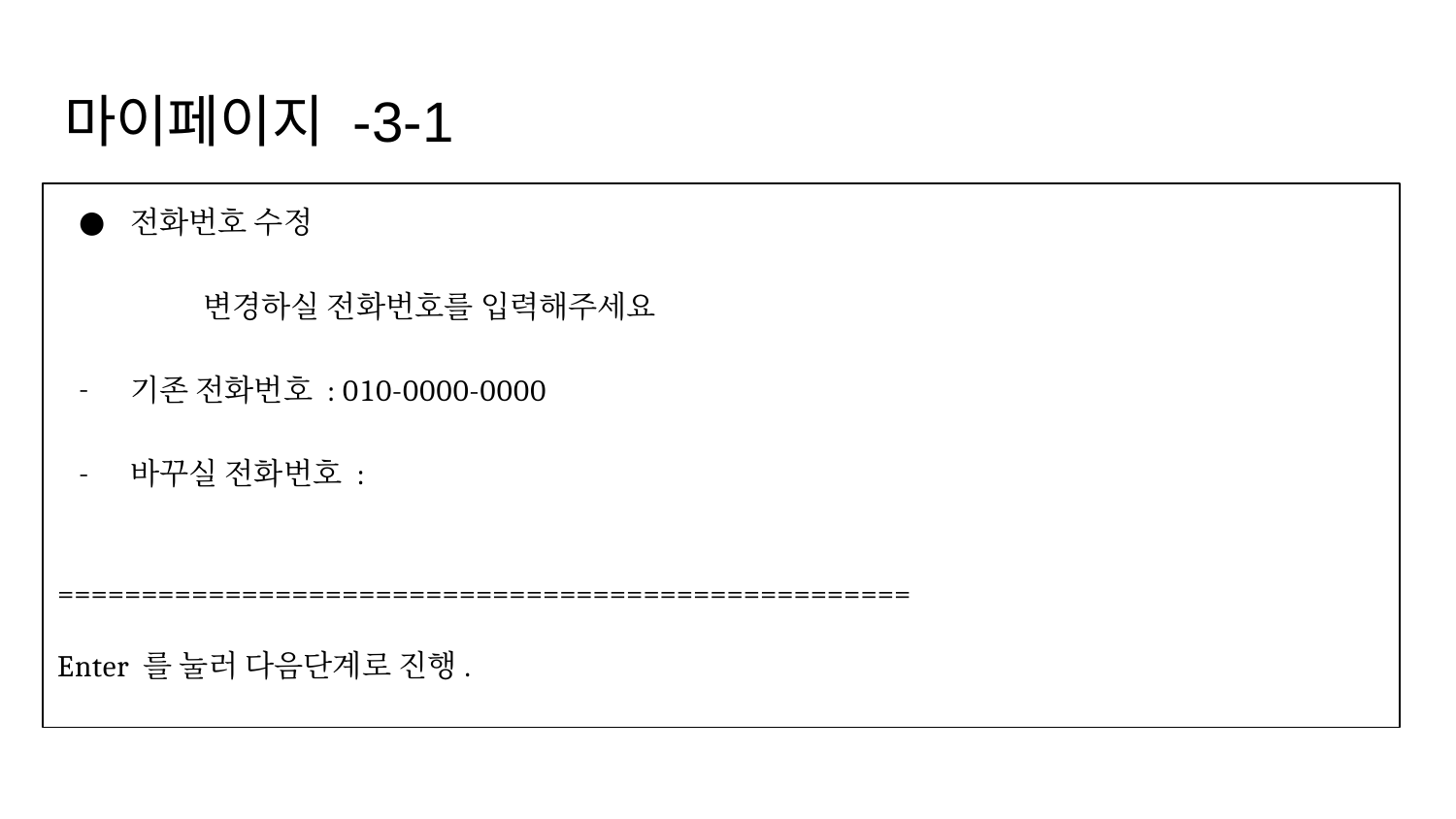

# 마이페이지 -3-1
전화번호 수정

	변경하실 전화번호를 입력해주세요

기존 전화번호 : 010-0000-0000

바꾸실 전화번호 :

===================================================

Enter 를 눌러 다음단계로 진행.